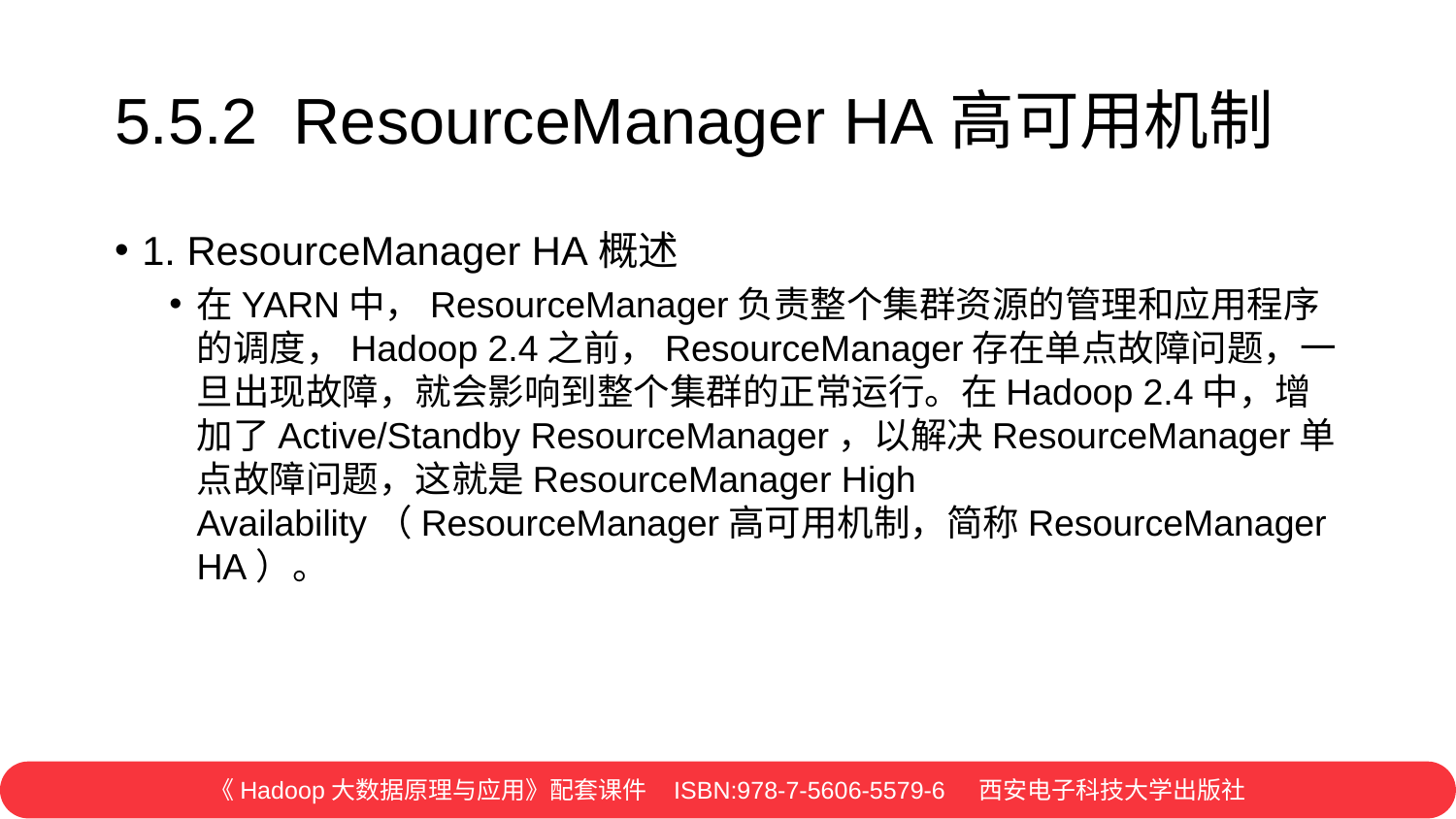

# 5.5.2  ResourceManager HA高可用机制
1. ResourceManager HA概述
在YARN中，ResourceManager负责整个集群资源的管理和应用程序的调度，Hadoop 2.4之前，ResourceManager存在单点故障问题，一旦出现故障，就会影响到整个集群的正常运行。在Hadoop 2.4中，增加了Active/Standby ResourceManager，以解决ResourceManager单点故障问题，这就是ResourceManager High Availability（ResourceManager高可用机制，简称ResourceManager HA）。